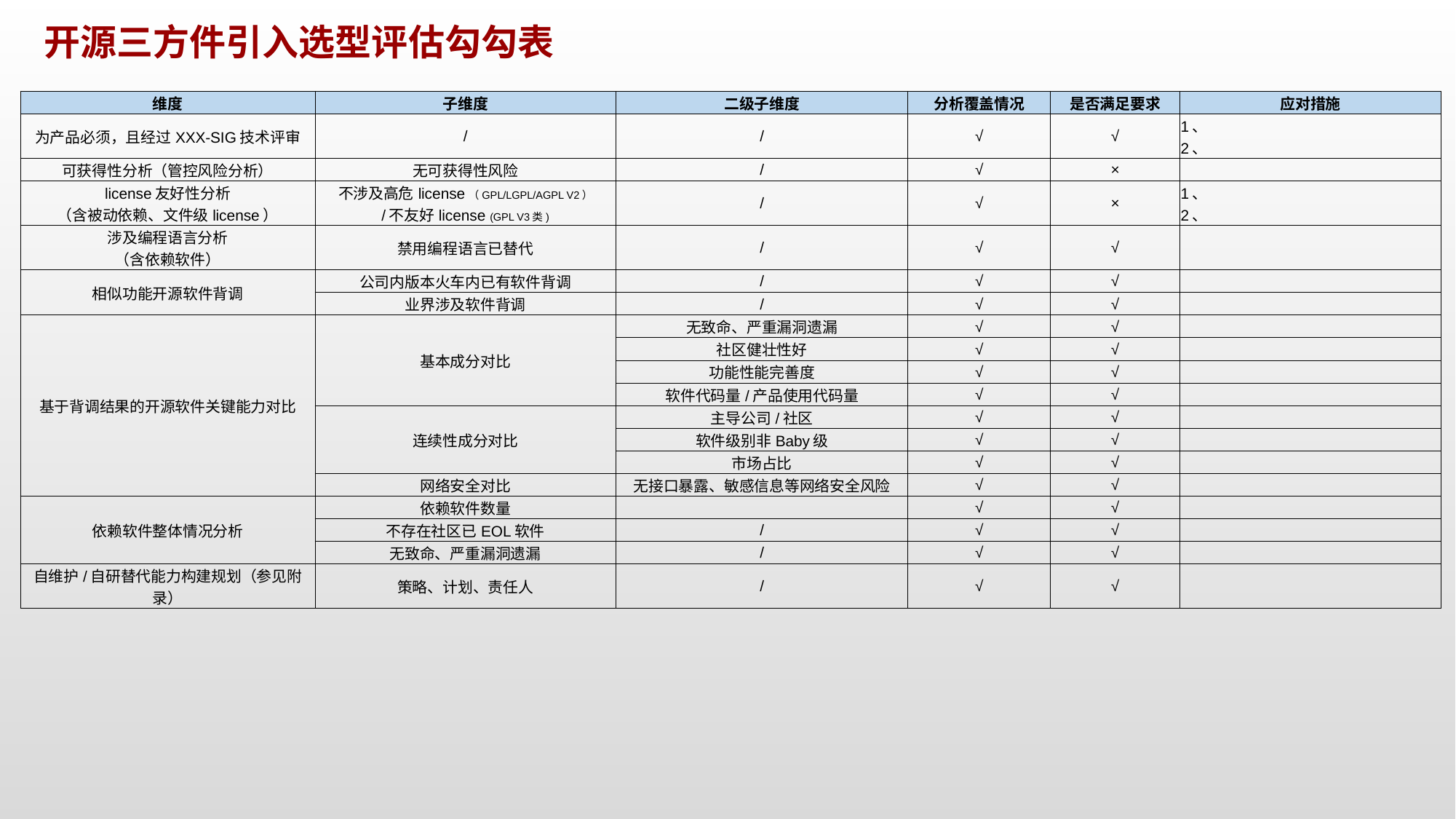

开源三方件引入选型评估勾勾表
| 维度 | 子维度 | 二级子维度 | 分析覆盖情况 | 是否满足要求 | 应对措施 |
| --- | --- | --- | --- | --- | --- |
| 为产品必须，且经过XXX-SIG技术评审 | / | / | √ | √ | 1、 2、 |
| 可获得性分析（管控风险分析） | 无可获得性风险 | / | √ | × |  |
| license友好性分析 （含被动依赖、文件级license） | 不涉及高危license（GPL/LGPL/AGPL V2） /不友好license (GPL V3类) | / | √ | × | 1、 2、 |
| 涉及编程语言分析 （含依赖软件） | 禁用编程语言已替代 | / | √ | √ |  |
| 相似功能开源软件背调 | 公司内版本火车内已有软件背调 | / | √ | √ |  |
|  | 业界涉及软件背调 | / | √ | √ |  |
| 基于背调结果的开源软件关键能力对比 | 基本成分对比 | 无致命、严重漏洞遗漏 | √ | √ |  |
|  |  | 社区健壮性好 | √ | √ |  |
|  |  | 功能性能完善度 | √ | √ |  |
|  |  | 软件代码量/产品使用代码量 | √ | √ |  |
|  | 连续性成分对比 | 主导公司/社区 | √ | √ |  |
|  |  | 软件级别非Baby级 | √ | √ |  |
|  |  | 市场占比 | √ | √ |  |
|  | 网络安全对比 | 无接口暴露、敏感信息等网络安全风险 | √ | √ |  |
| 依赖软件整体情况分析 | 依赖软件数量 |  | √ | √ |  |
|  | 不存在社区已EOL软件 | / | √ | √ |  |
|  | 无致命、严重漏洞遗漏 | / | √ | √ |  |
| 自维护/自研替代能力构建规划（参见附录） | 策略、计划、责任人 | / | √ | √ |  |